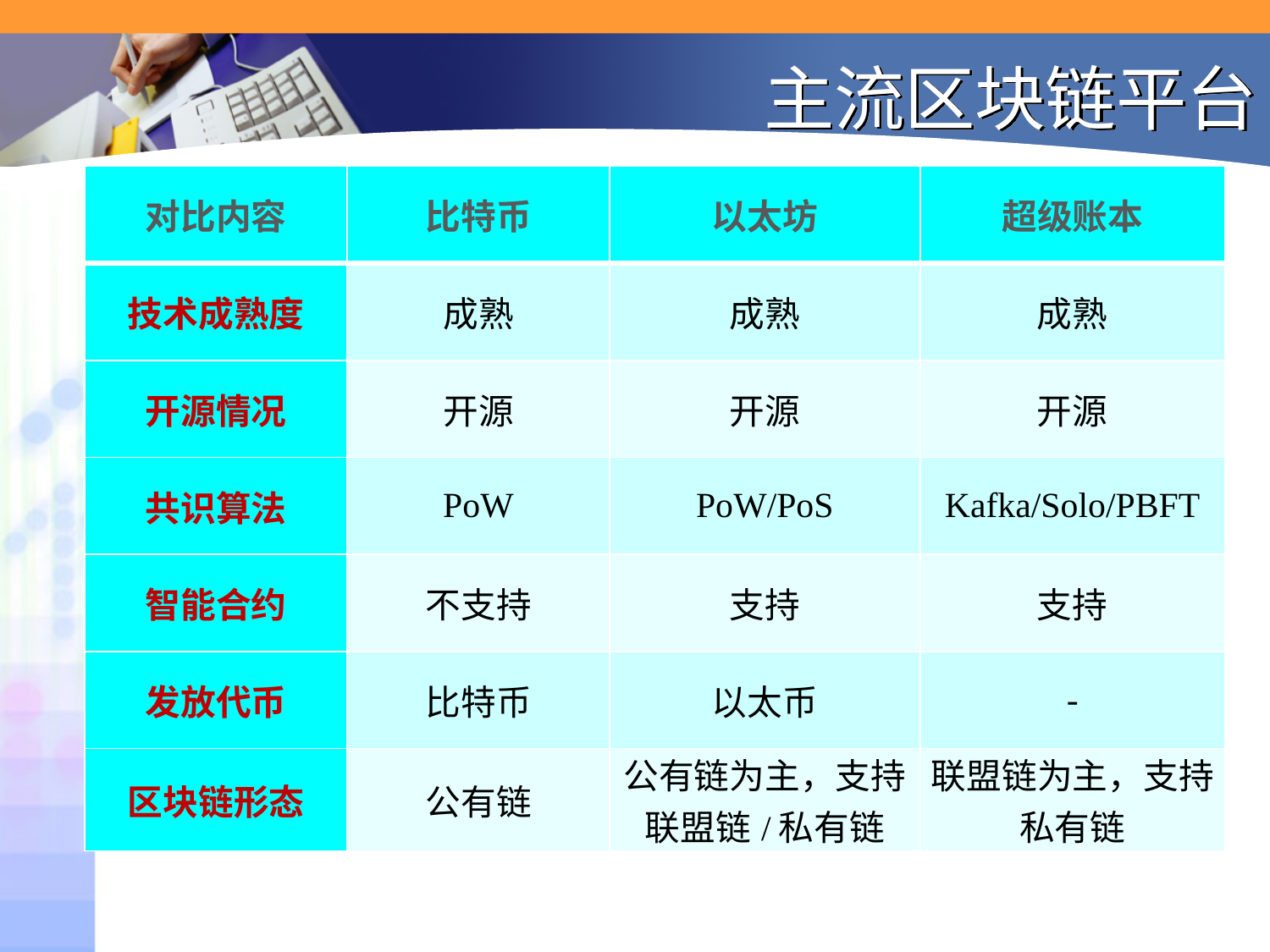

# 主流区块链平台
| 对比内容 | 比特币 | 以太坊 | 超级账本 |
| --- | --- | --- | --- |
| 技术成熟度 | 成熟 | 成熟 | 成熟 |
| 开源情况 | 开源 | 开源 | 开源 |
| 共识算法 | PoW | PoW/PoS | Kafka/Solo/PBFT |
| 智能合约 | 不支持 | 支持 | 支持 |
| 发放代币 | 比特币 | 以太币 | - |
| 区块链形态 | 公有链 | 公有链为主，支持联盟链/私有链 | 联盟链为主，支持私有链 |